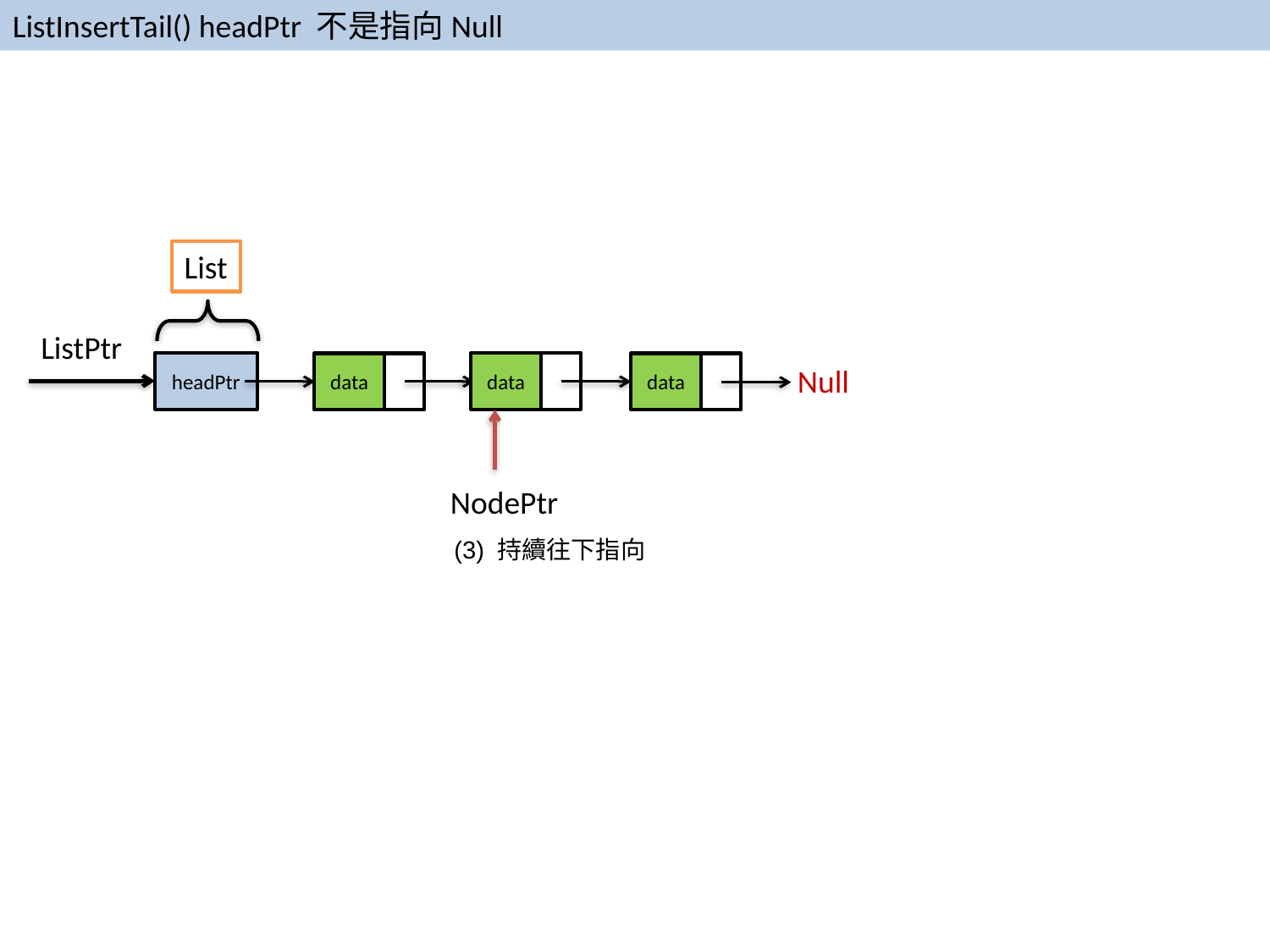

ListInsertTail() headPtr 不是指向Null
List

ListPtr

data
headPtr

data

data
Null
NodePtr
(3) 持續往下指向